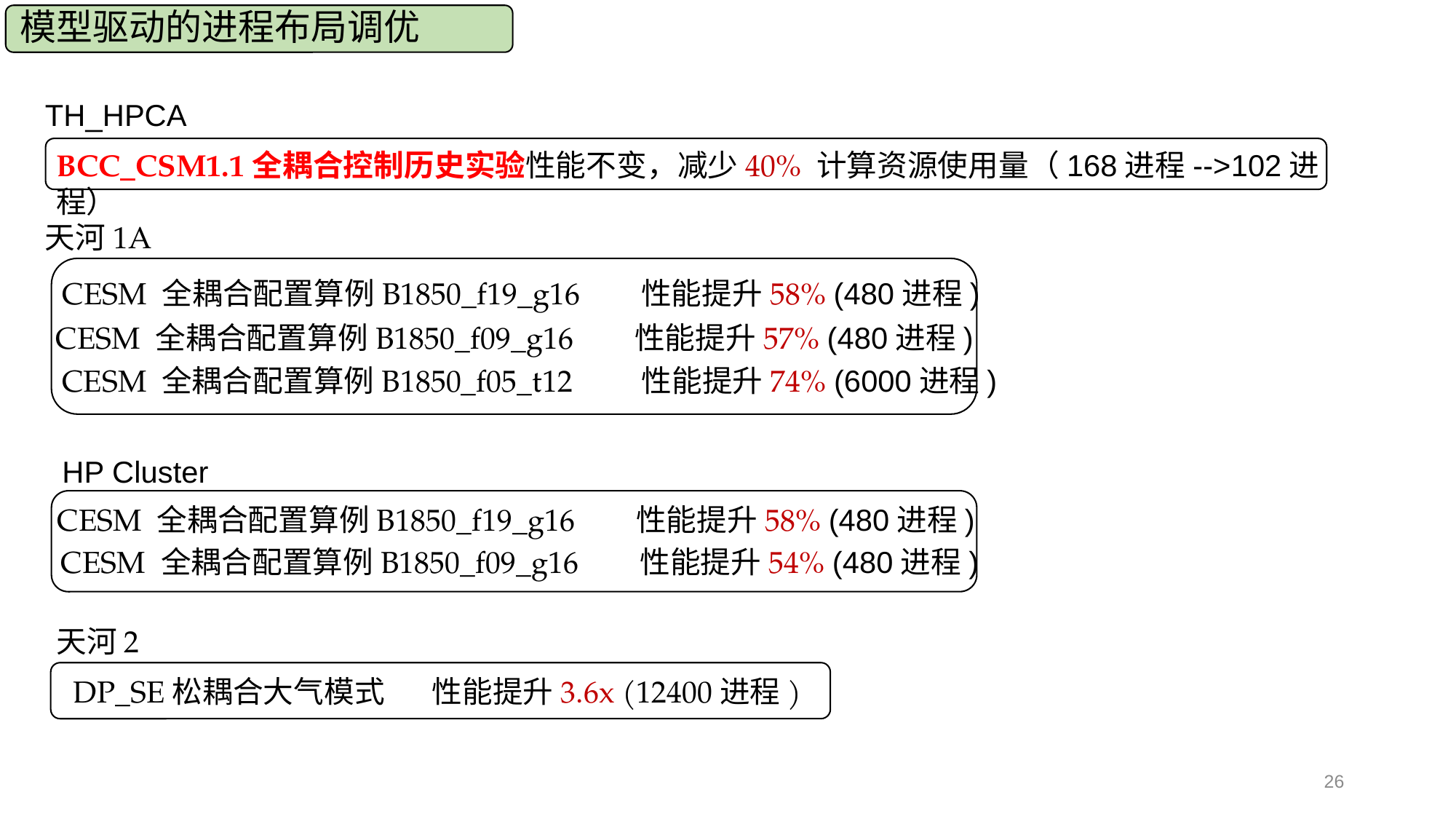

模型驱动的进程布局调优

TH_HPCA
BCC_CSM1.1全耦合控制历史实验性能不变，减少40% 计算资源使用量（168进程-->102进程）

天河1A

CESM 全耦合配置算例B1850_f19_g16       性能提升58% (480进程)
CESM 全耦合配置算例B1850_f09_g16       性能提升57% (480进程)
CESM 全耦合配置算例B1850_f05_t12        性能提升74% (6000进程)
HP Cluster

CESM 全耦合配置算例B1850_f19_g16       性能提升58% (480进程)
CESM 全耦合配置算例B1850_f09_g16       性能提升54% (480进程)

天河2

DP_SE松耦合大气模式       性能提升3.6x (12400进程)

26